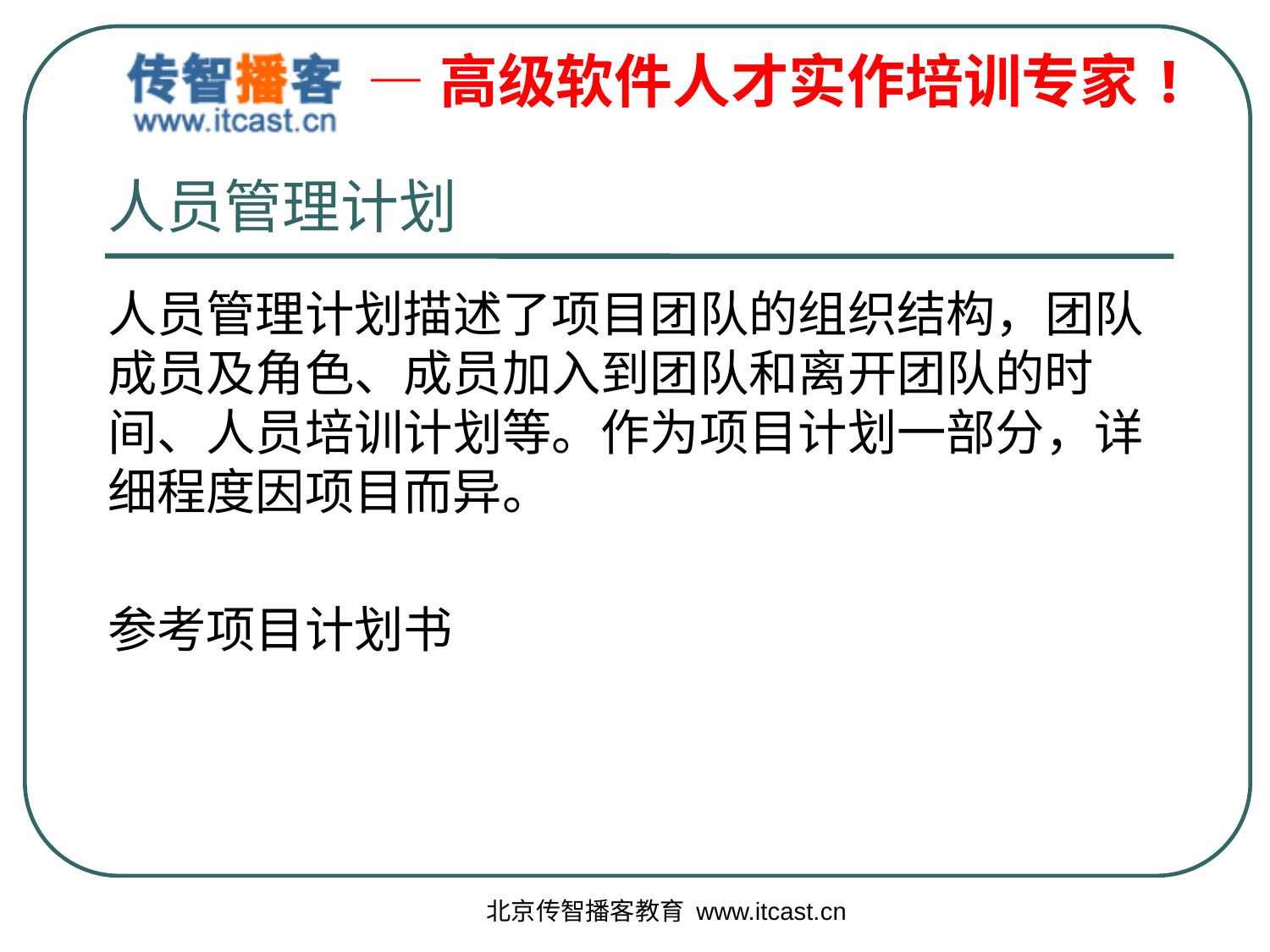

# 人员管理计划
人员管理计划描述了项目团队的组织结构，团队成员及角色、成员加入到团队和离开团队的时间、人员培训计划等。作为项目计划一部分，详细程度因项目而异。

参考项目计划书
北京传智播客教育 www.itcast.cn